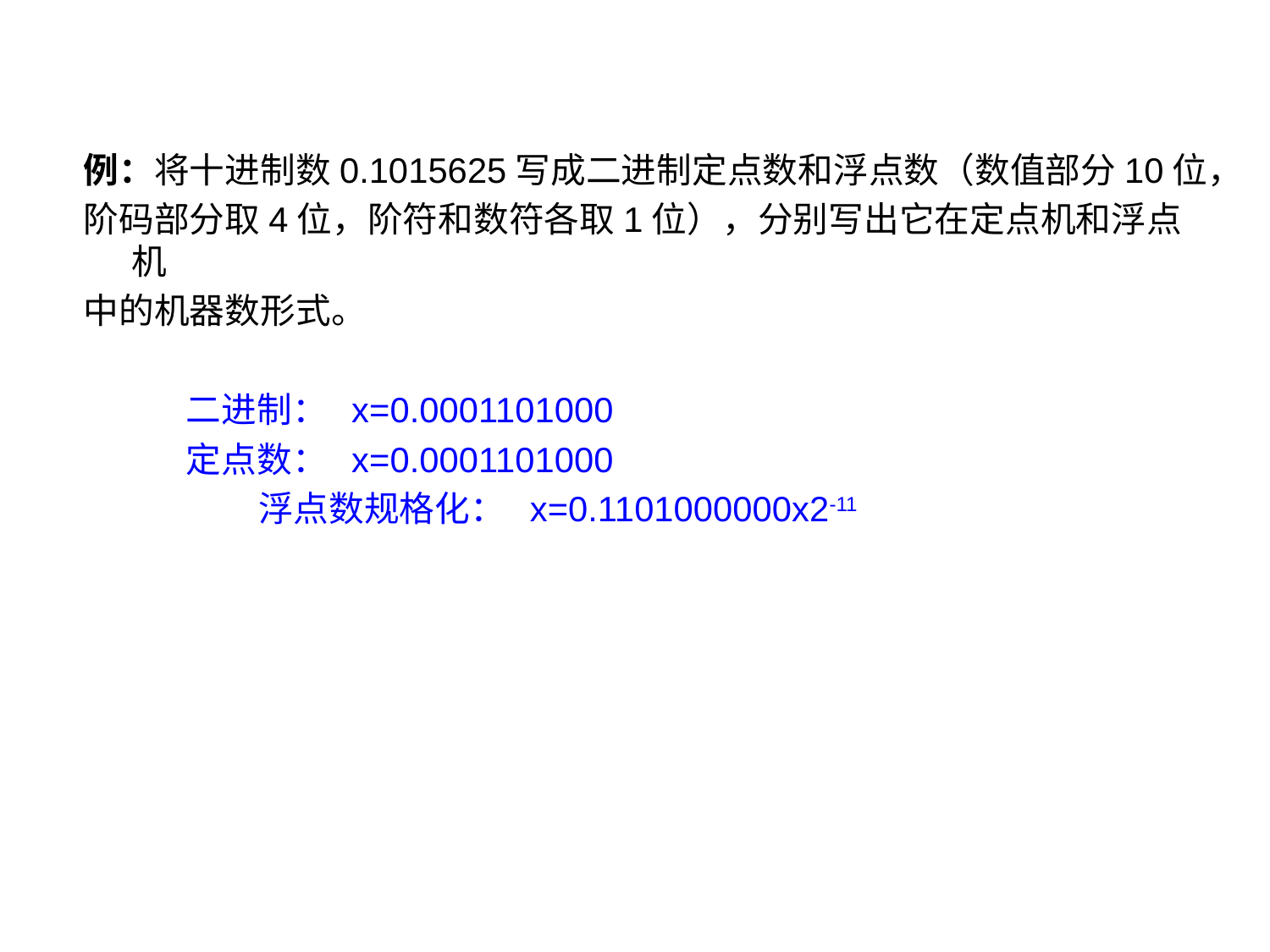

例：将十进制数0.1015625写成二进制定点数和浮点数（数值部分10位，
阶码部分取4位，阶符和数符各取1位），分别写出它在定点机和浮点机
中的机器数形式。

            二进制：  x=0.0001101000
            定点数：  x=0.0001101000
		浮点数规格化：  x=0.1101000000x2-11